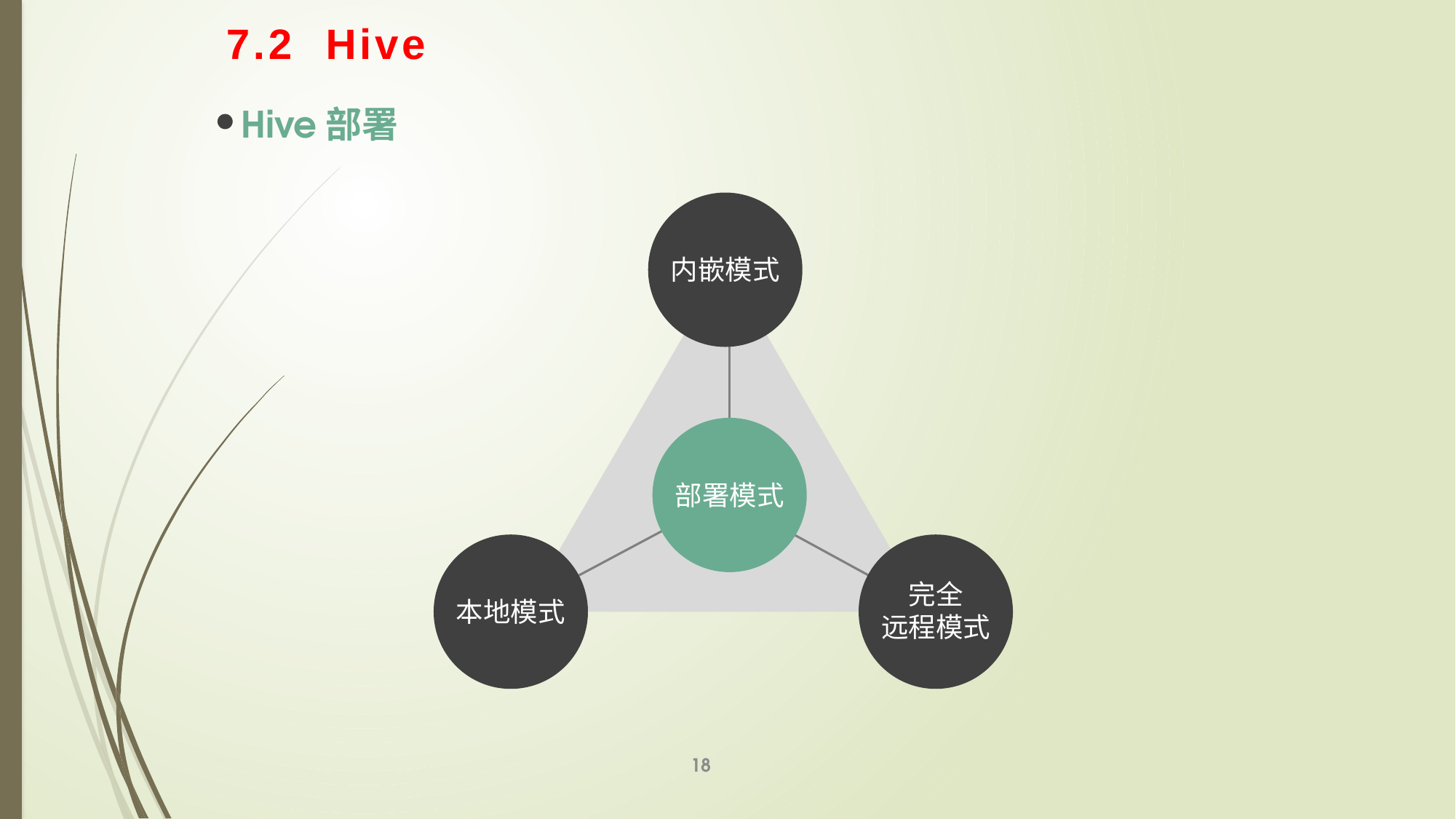

7.2  Hive
Hive部署

内嵌模式

部署模式

本地模式

完全
远程模式
18